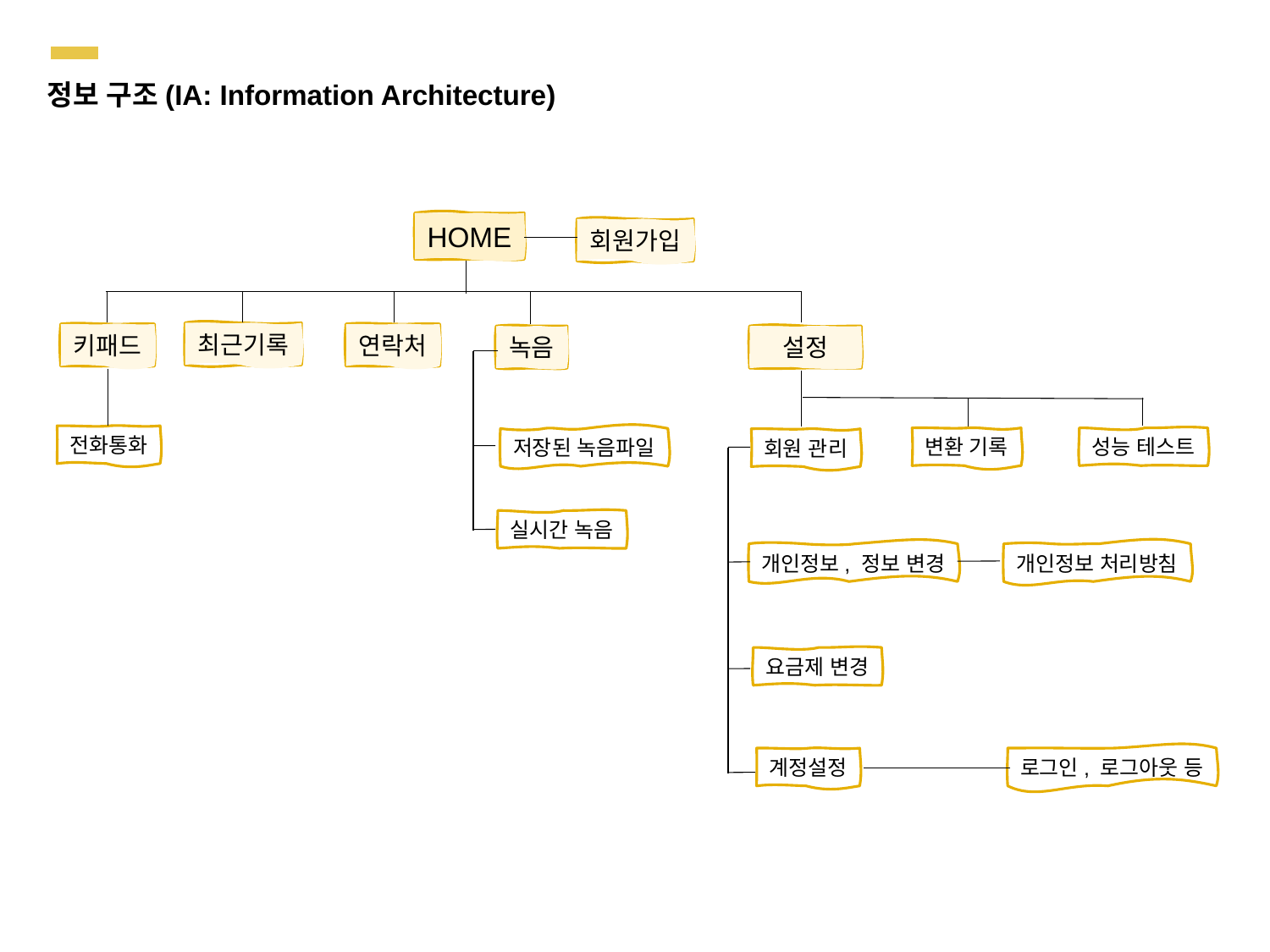

정보 구조(IA: Information Architecture)
HOME
회원가입
최근기록
키패드
연락처
녹음
설정
전화통화
성능 테스트
변환 기록
저장된 녹음파일
회원 관리
실시간 녹음
개인정보, 정보 변경
개인정보 처리방침
요금제 변경
로그인, 로그아웃 등
계정설정